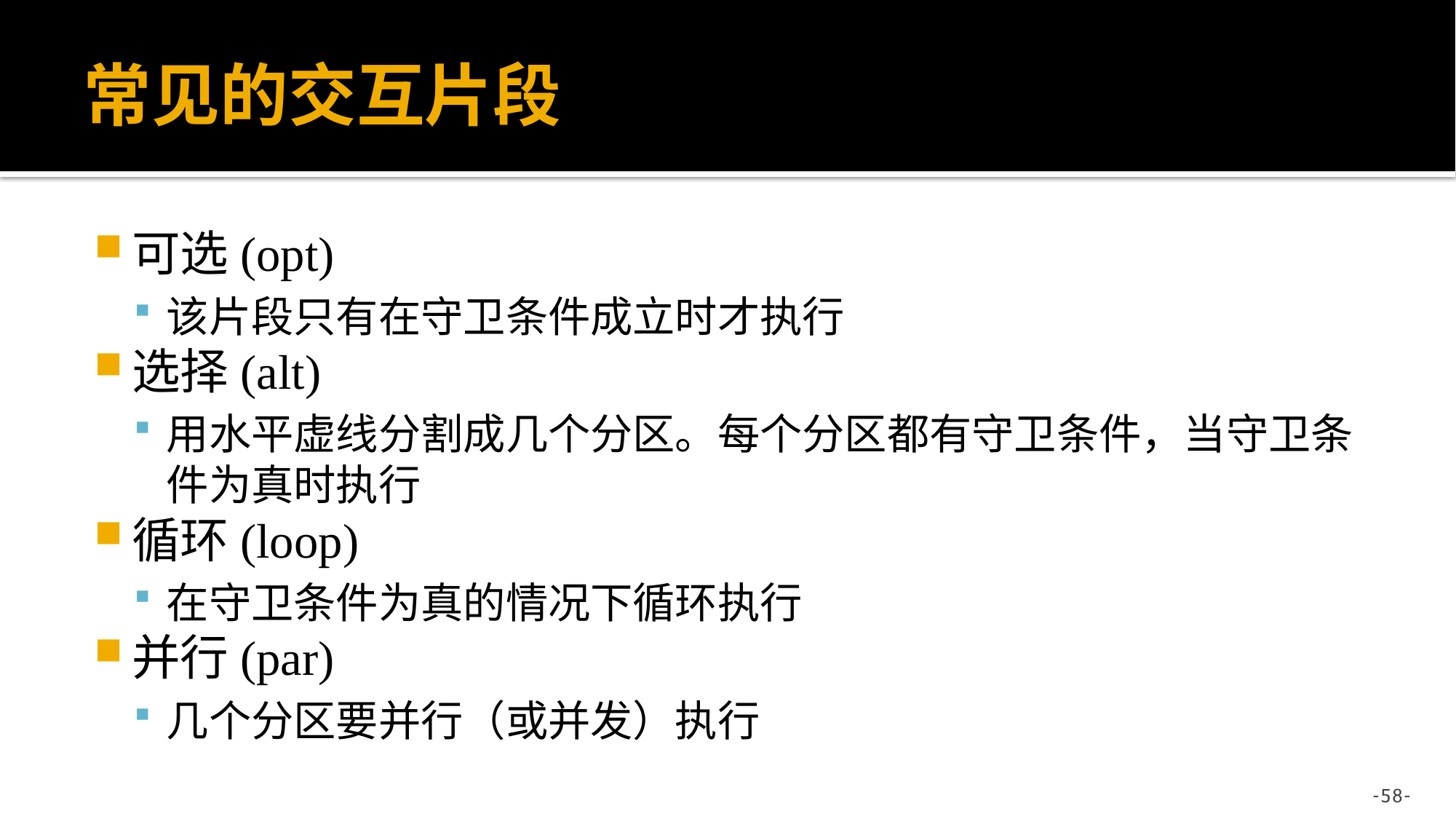

# 常见的交互片段
可选(opt)
该片段只有在守卫条件成立时才执行
选择(alt)
用水平虚线分割成几个分区。每个分区都有守卫条件，当守卫条件为真时执行
循环(loop)
在守卫条件为真的情况下循环执行
并行(par)
几个分区要并行（或并发）执行
-58-